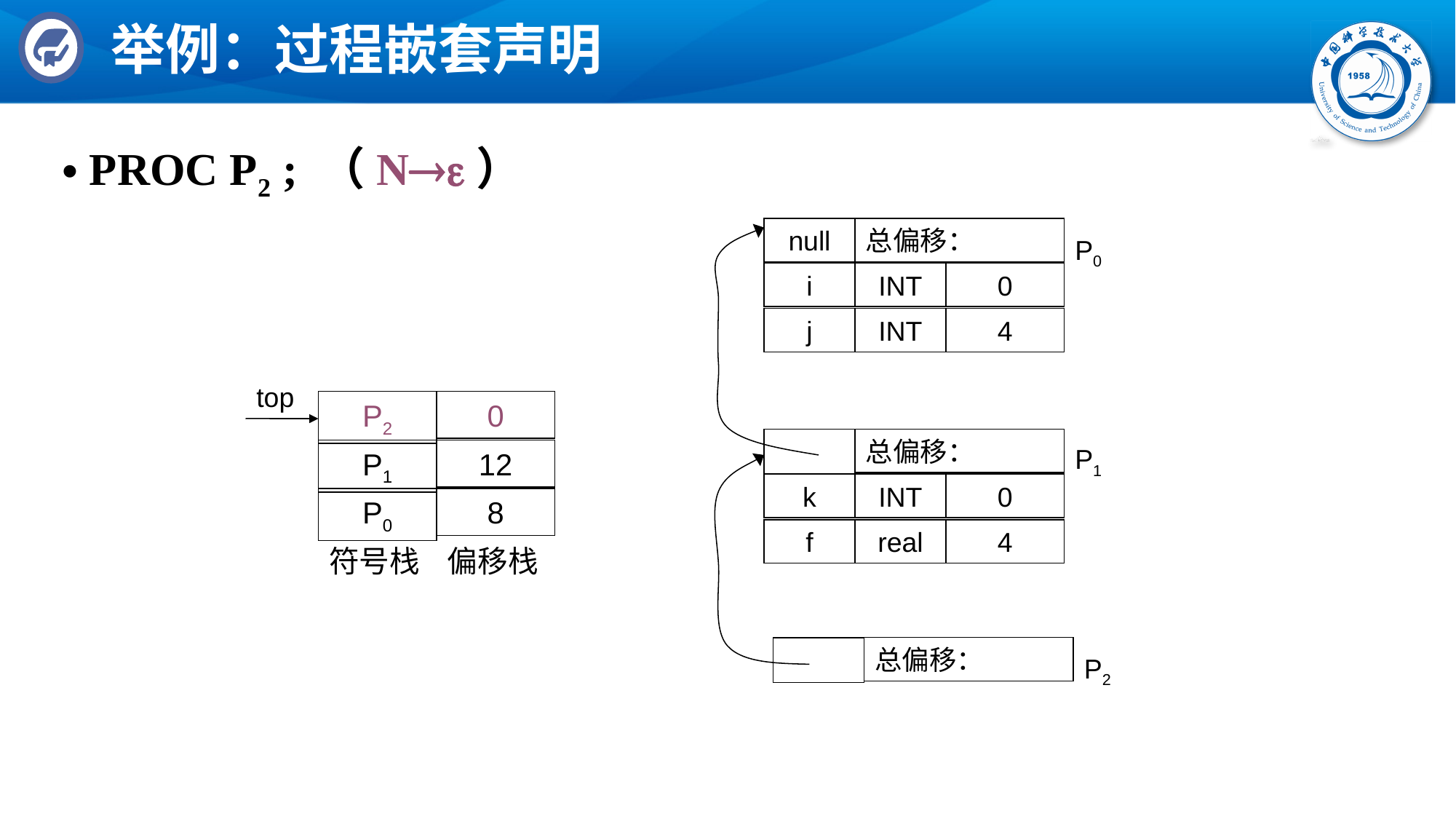

# 举例：过程嵌套声明
PROC P2 ; （N→ε）
null
总偏移：

P0
i
INT
0
j
INT
4
top
P2
0

总偏移：
P1
P1
12

k
INT
0
P0
8
f
real
4
符号栈
偏移栈

总偏移：
P2